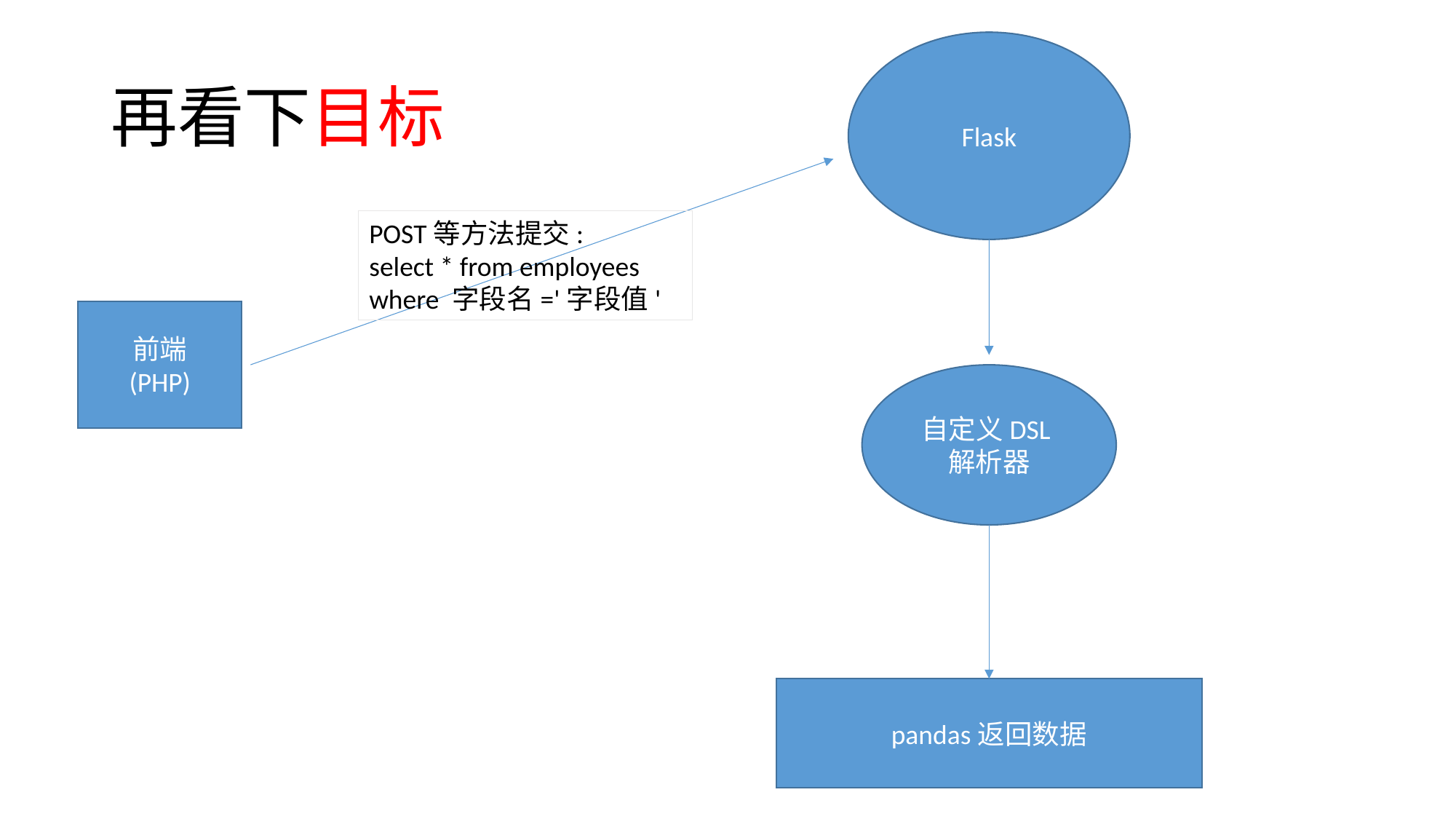

Flask
# 再看下目标
POST等方法提交:
select * from employees where 字段名='字段值'
前端
(PHP)
自定义DSL解析器
pandas返回数据